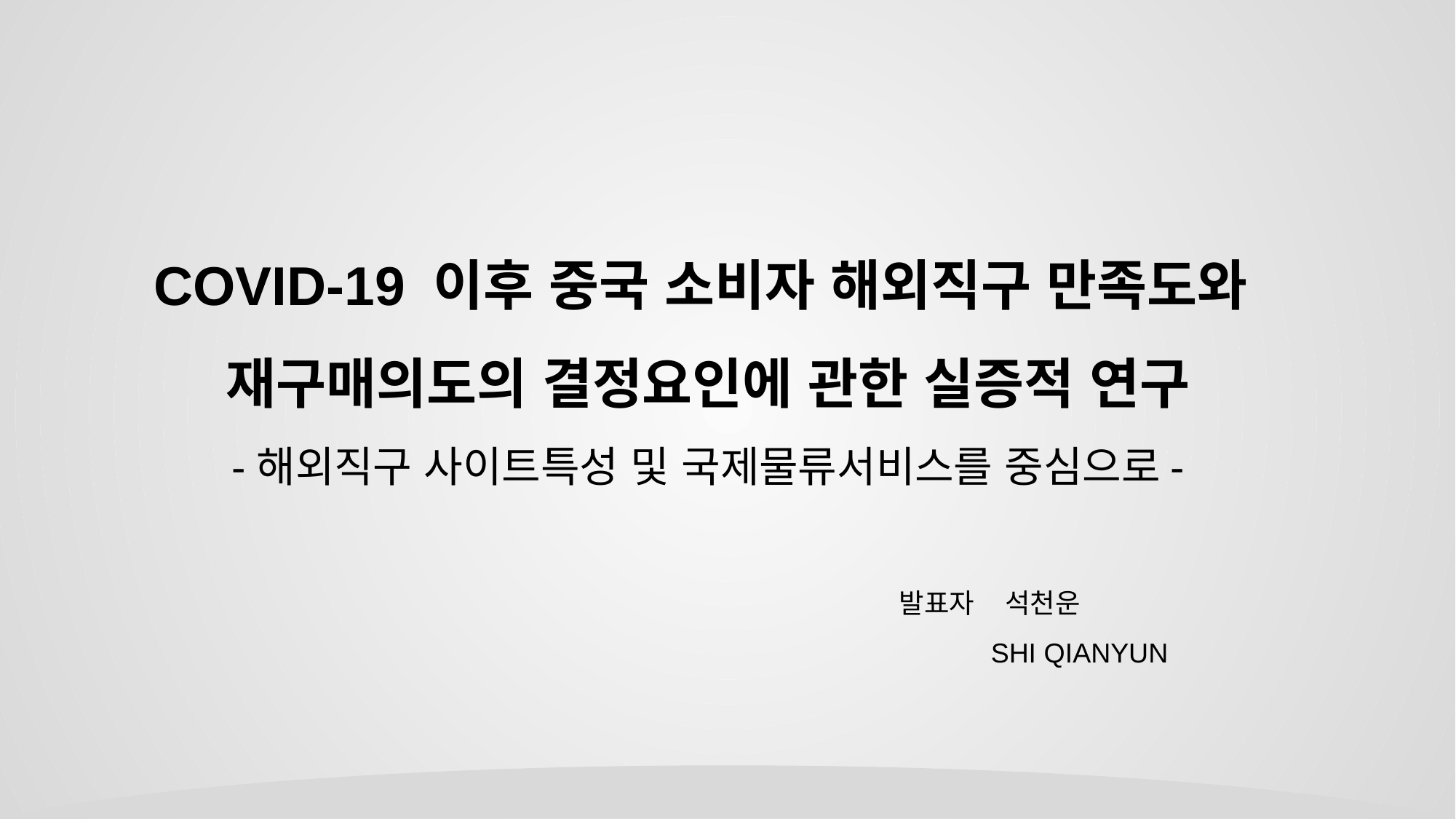

COVID-19 이후 중국 소비자 해외직구 만족도와
재구매의도의 결정요인에 관한 실증적 연구
-해외직구 사이트특성 및 국제물류서비스를 중심으로-
발표자    석천운
            SHI QIANYUN